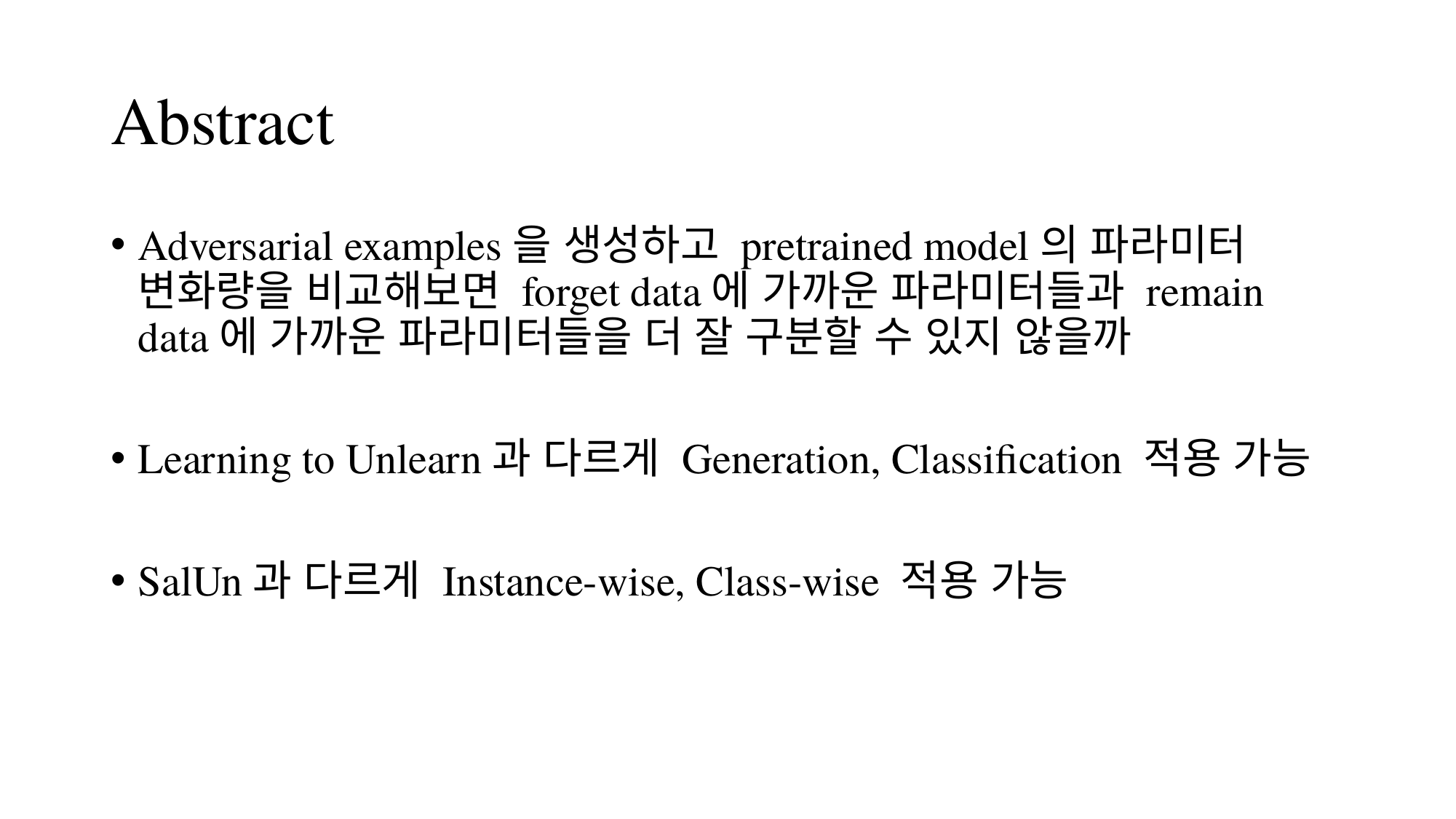

# Abstract
Adversarial examples을 생성하고 pretrained model의 파라미터 변화량을 비교해보면 forget data에 가까운 파라미터들과 remain data에 가까운 파라미터들을 더 잘 구분할 수 있지 않을까

Learning to Unlearn과 다르게 Generation, Classification 적용 가능

SalUn과 다르게 Instance-wise, Class-wise 적용 가능